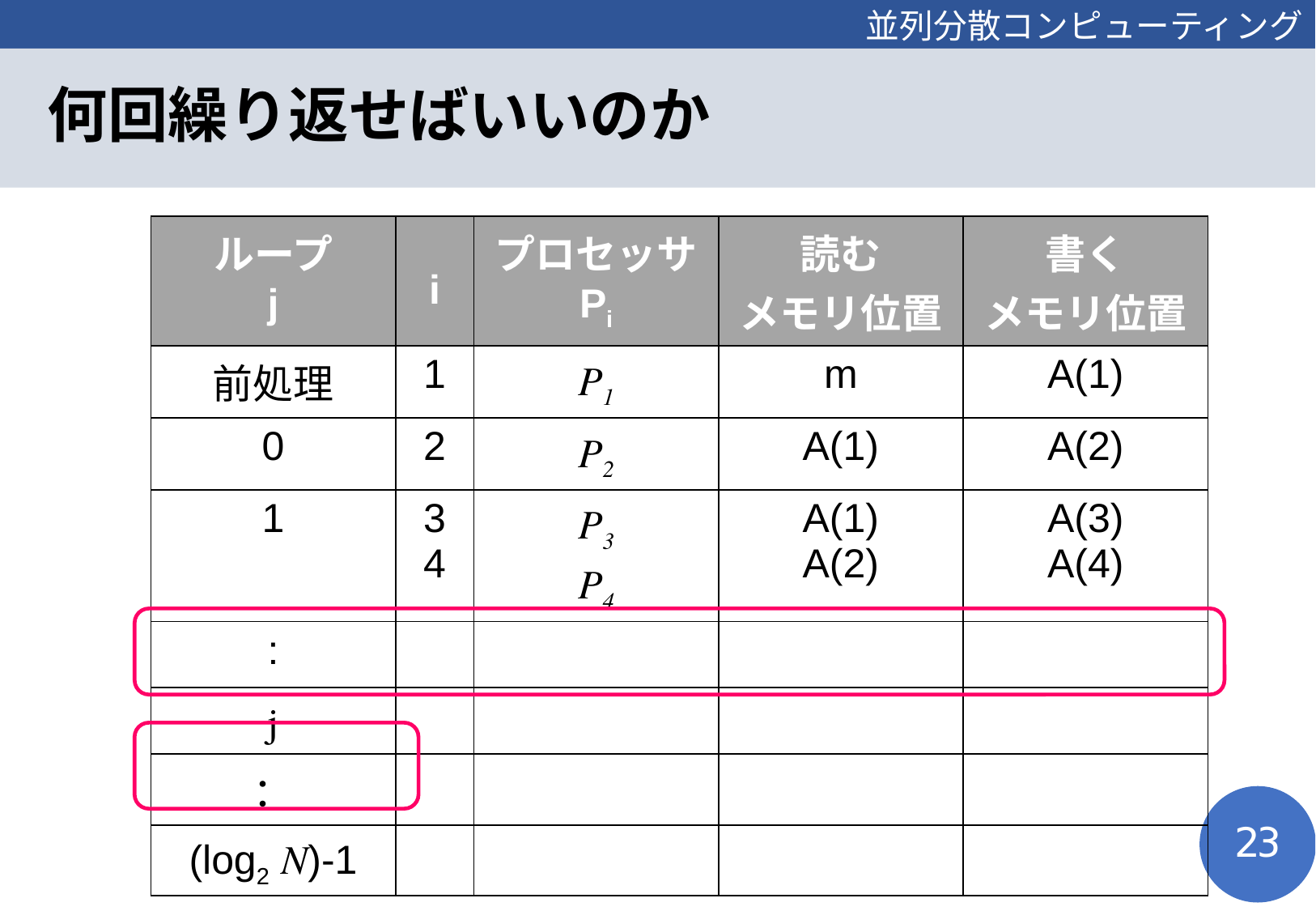

# 何回繰り返せばいいのか
| ループ j | i | プロセッサ Pi | 読む メモリ位置 | 書く メモリ位置 |
| --- | --- | --- | --- | --- |
| 前処理 | 1 | P1 | m | A(1) |
| 0 | 2 | P2 | A(1) | A(2) |
| 1 | 3 4 | P3 P4 | A(1) A(2) | A(3) A(4) |
| : |  |  |  |  |
| j |  |  |  |  |
| ： |  |  |  |  |
| (log2 N)-1 |  |  |  |  |

23